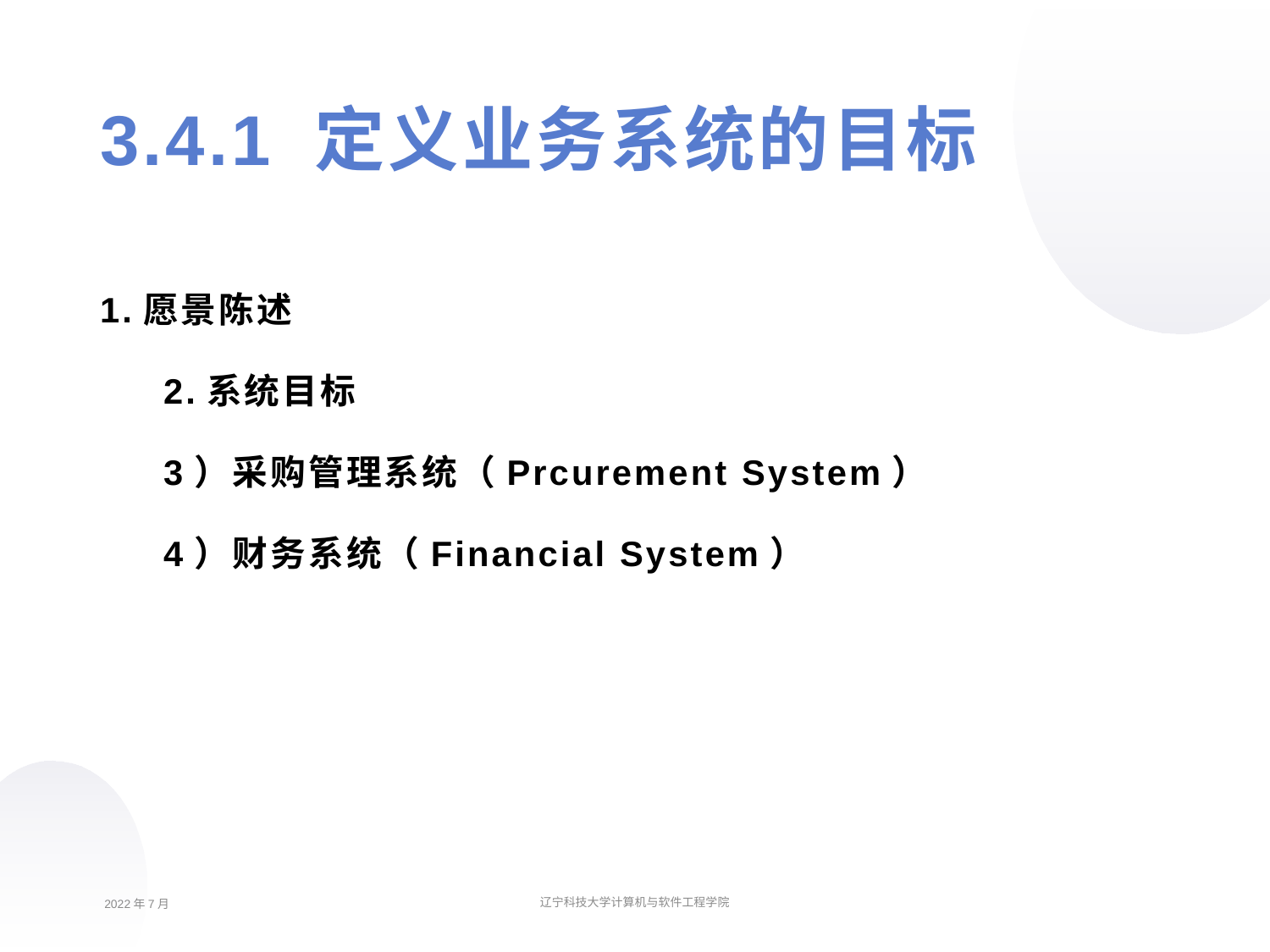

3.4.1 定义业务系统的目标
1.愿景陈述
2.系统目标
3）采购管理系统（Prcurement System）
4）财务系统（Financial System）

2022年7月
辽宁科技大学计算机与软件工程学院
100